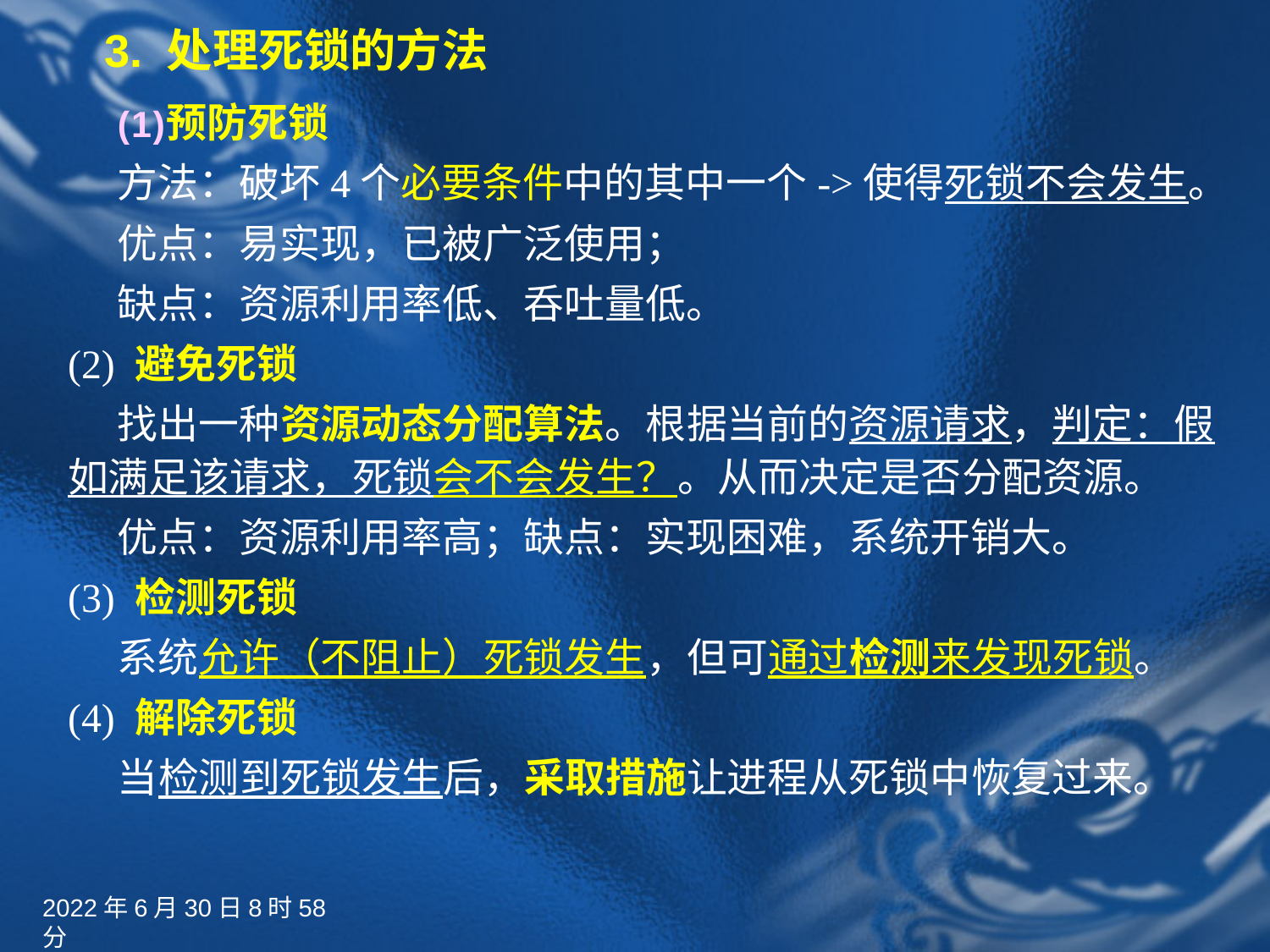

# 3. 处理死锁的方法
预防死锁
方法：破坏4个必要条件中的其中一个->使得死锁不会发生。
优点：易实现，已被广泛使用；
缺点：资源利用率低、呑吐量低。
(2) 避免死锁
找出一种资源动态分配算法。根据当前的资源请求，判定：假如满足该请求，死锁会不会发生？。从而决定是否分配资源。
优点：资源利用率高；缺点：实现困难，系统开销大。
(3) 检测死锁
系统允许（不阻止）死锁发生，但可通过检测来发现死锁。
(4) 解除死锁
当检测到死锁发生后，采取措施让进程从死锁中恢复过来。

2022年6月30日8时58分